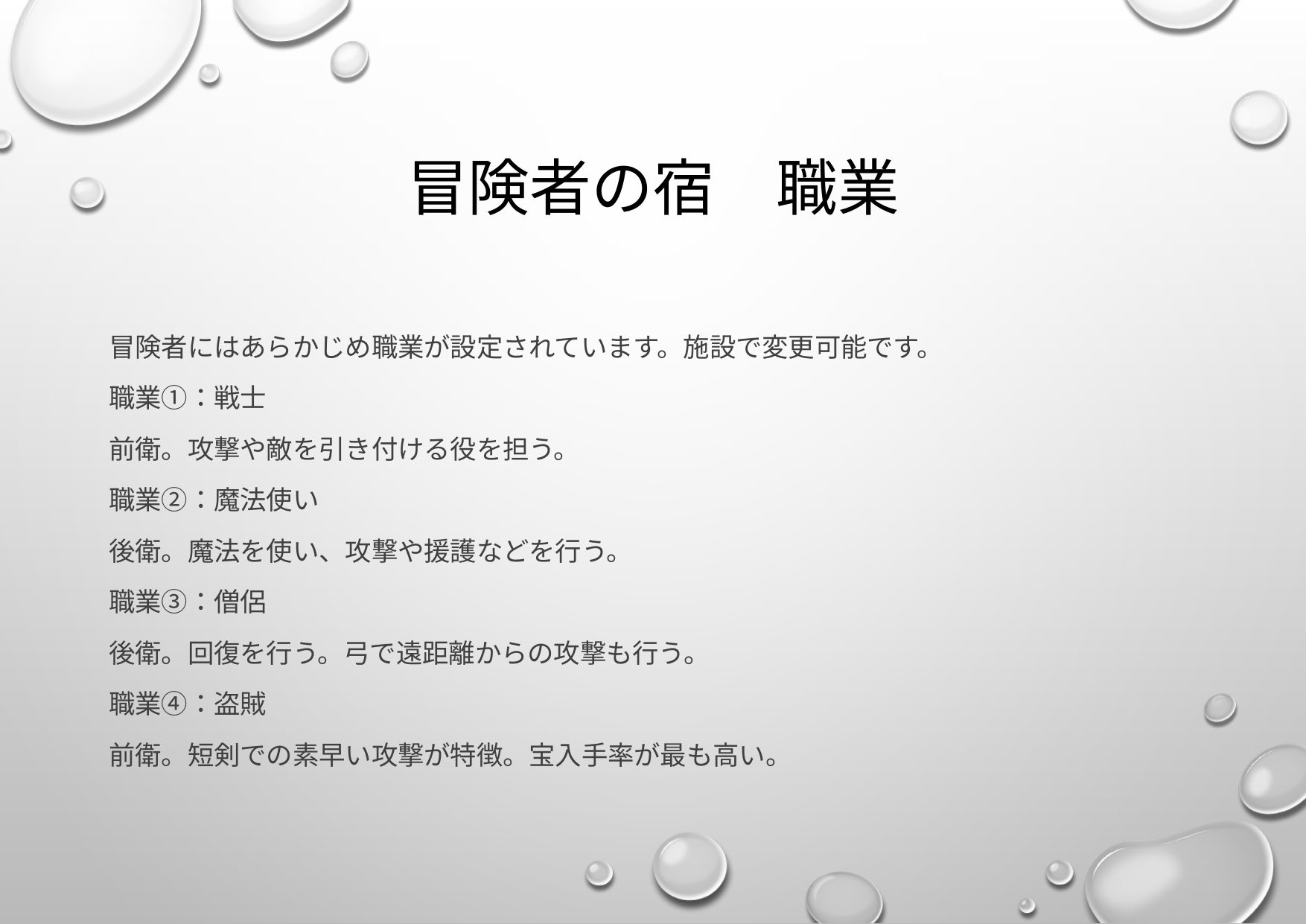

# 冒険者の宿　職業
冒険者にはあらかじめ職業が設定されています。施設で変更可能です。
職業①：戦士
前衛。攻撃や敵を引き付ける役を担う。
職業②：魔法使い
後衛。魔法を使い、攻撃や援護などを行う。
職業③：僧侶
後衛。回復を行う。弓で遠距離からの攻撃も行う。
職業④：盗賊
前衛。短剣での素早い攻撃が特徴。宝入手率が最も高い。